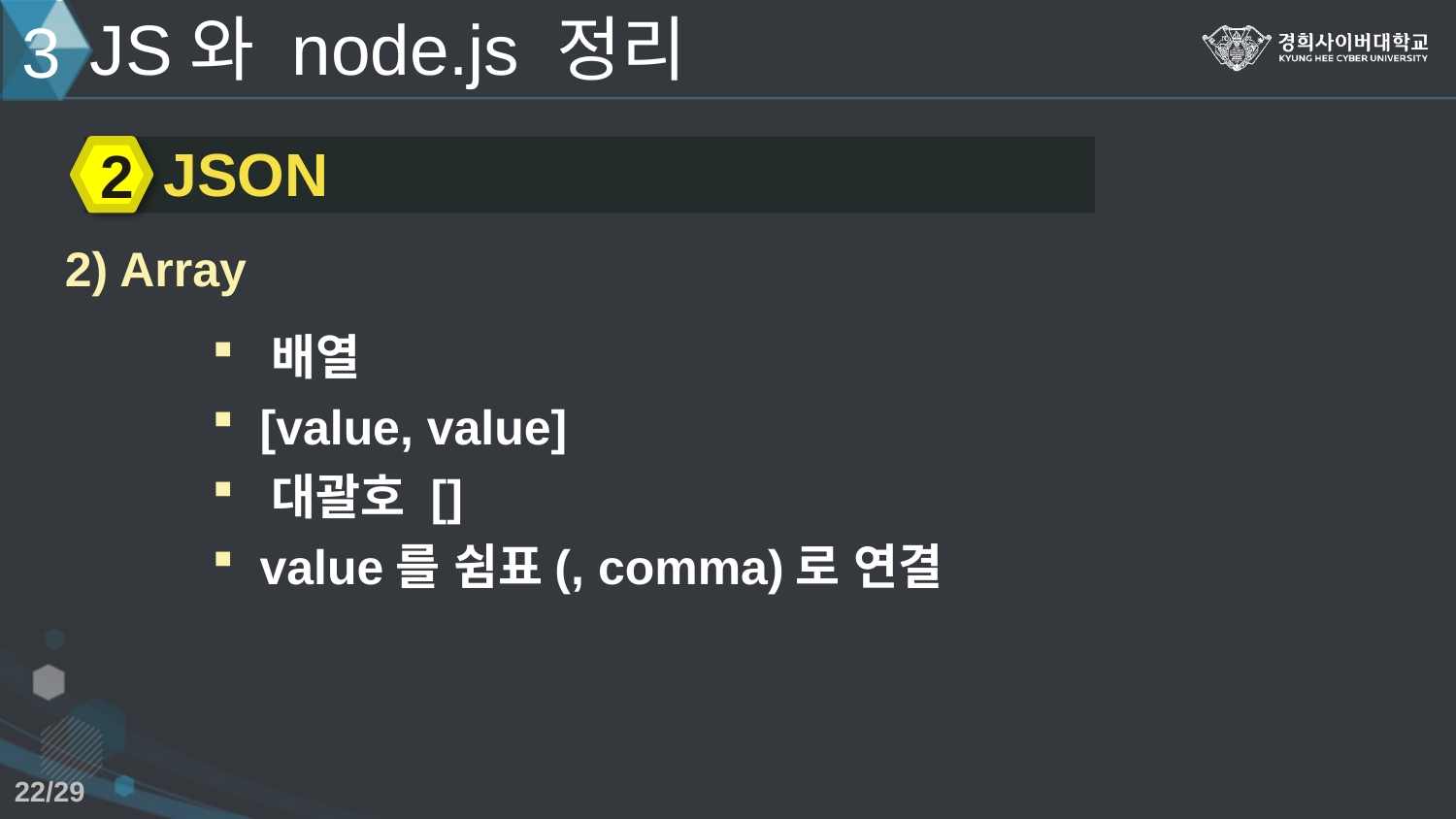

JS와 node.js 정리
3
JSON

2
2) Array
 배열
 [value, value]
 대괄호 []
 value를 쉼표(, comma)로 연결